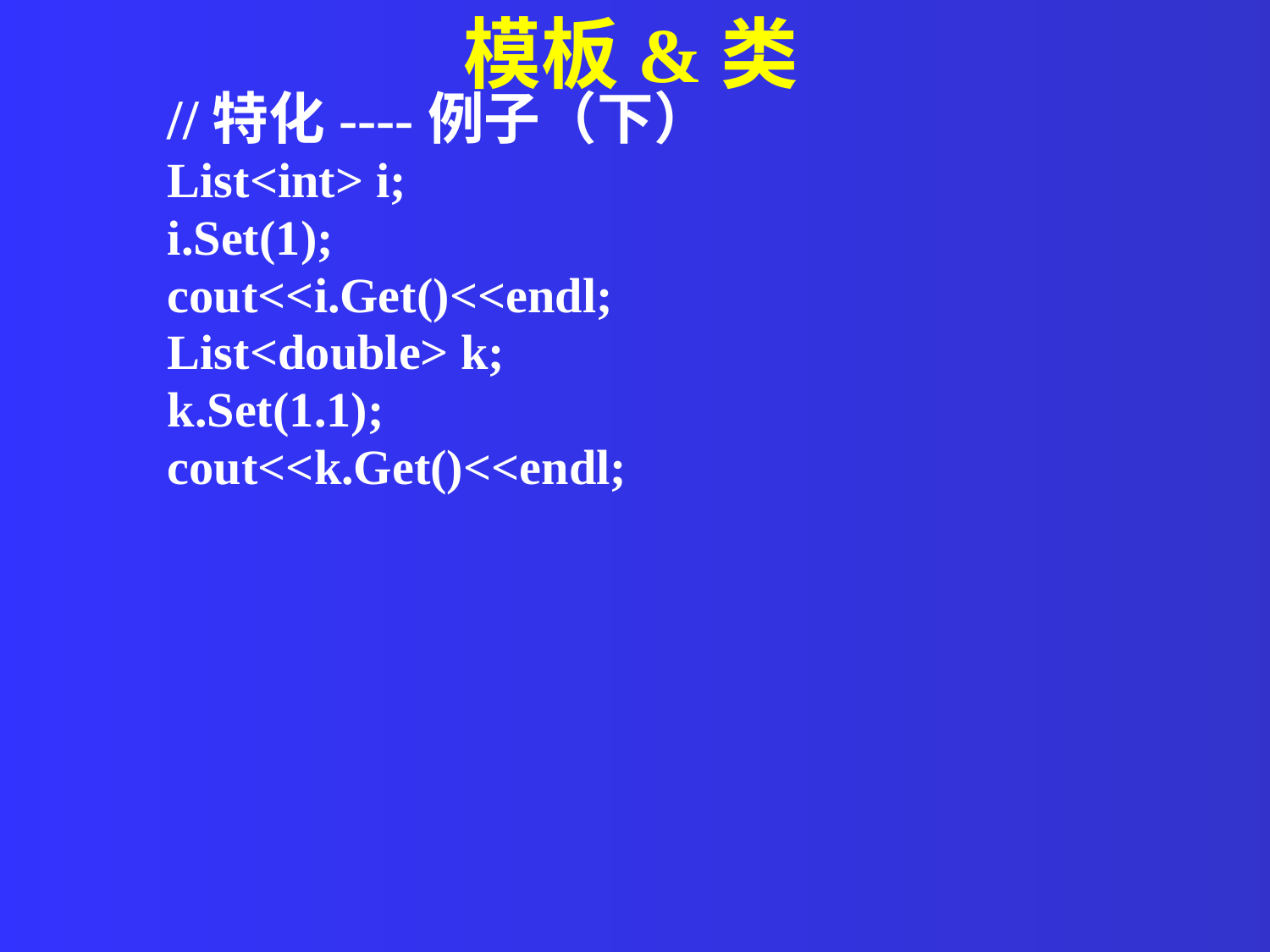

模板&类
//特化----例子（下）
List<int> i;
i.Set(1);
cout<<i.Get()<<endl;
List<double> k;
k.Set(1.1);
cout<<k.Get()<<endl;